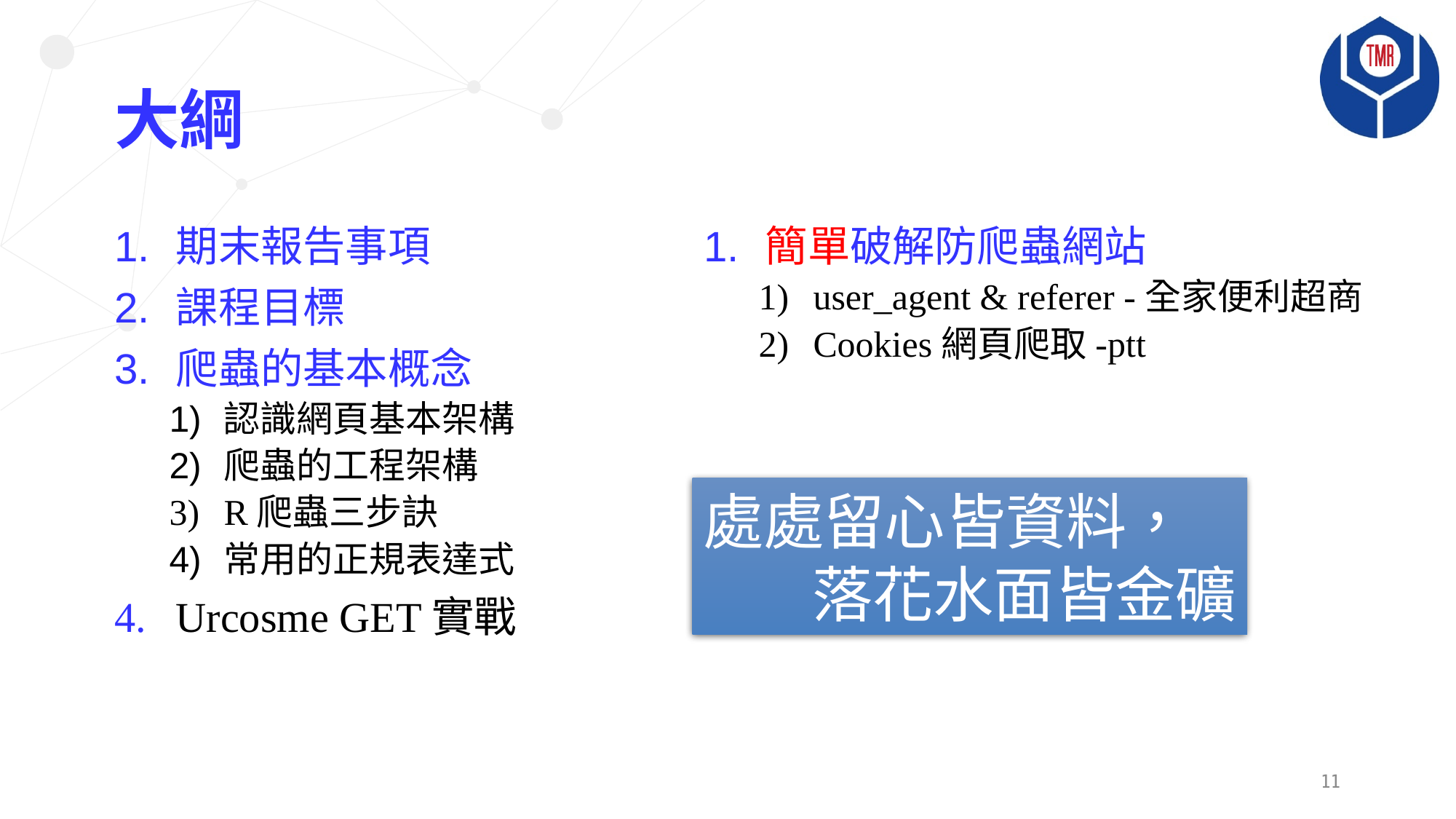

# 大綱
期末報告事項
課程目標
爬蟲的基本概念
認識網頁基本架構
爬蟲的工程架構
R爬蟲三步訣
常用的正規表達式
Urcosme GET實戰

簡單破解防爬蟲網站
user_agent & referer -全家便利超商
Cookies網頁爬取-ptt

處處留心皆資料，
	落花水面皆金礦
11